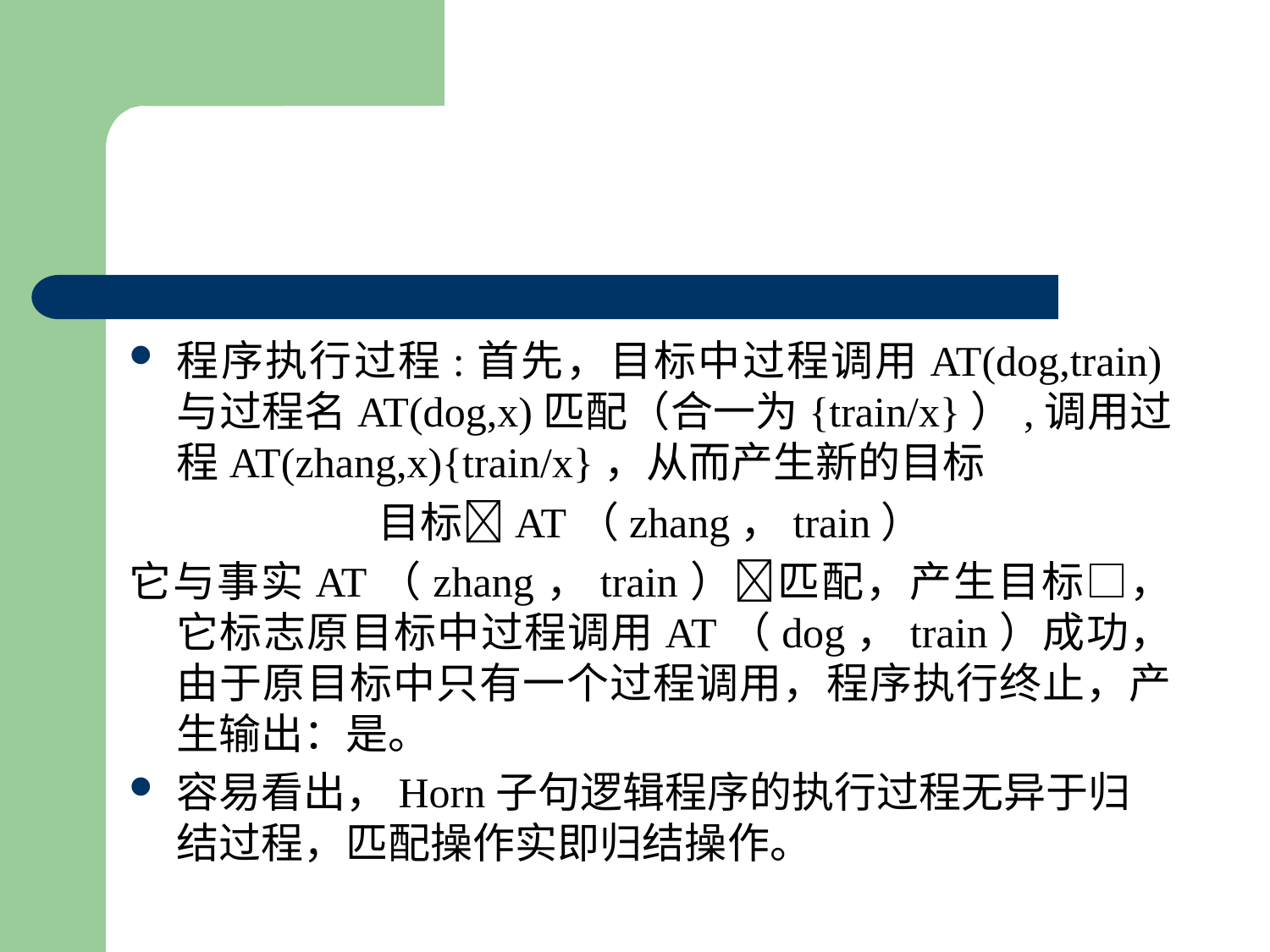

#
程序执行过程:首先，目标中过程调用AT(dog,train)与过程名AT(dog,x)匹配（合一为{train/x}）,调用过程AT(zhang,x){train/x}，从而产生新的目标
目标←AT（zhang，train）
它与事实AT（zhang，train）←匹配，产生目标□，它标志原目标中过程调用AT（dog，train）成功，由于原目标中只有一个过程调用，程序执行终止，产生输出：是。
容易看出，Horn子句逻辑程序的执行过程无异于归结过程，匹配操作实即归结操作。
31